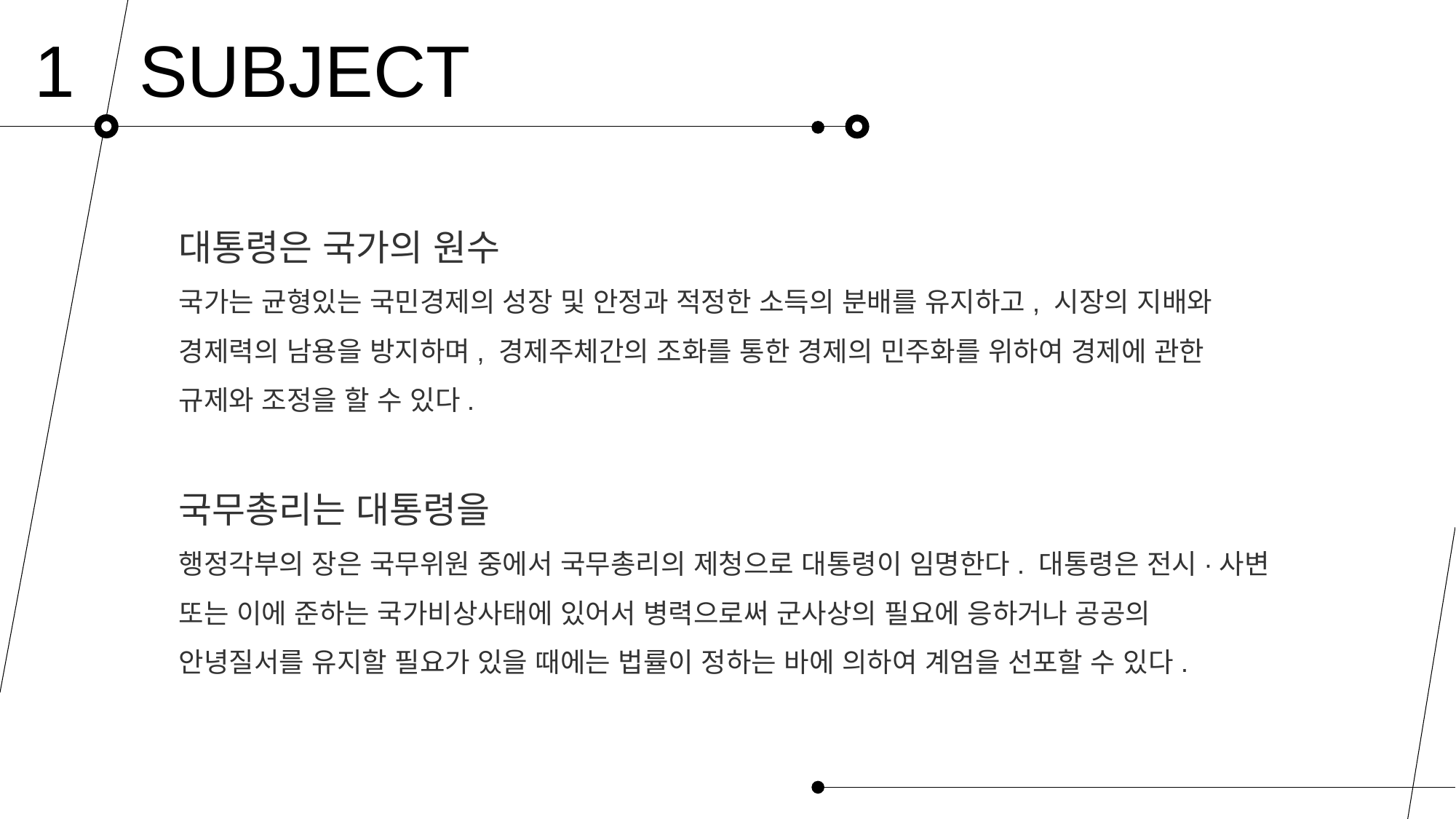

1
SUBJECT
대통령은 국가의 원수
국가는 균형있는 국민경제의 성장 및 안정과 적정한 소득의 분배를 유지하고, 시장의 지배와 경제력의 남용을 방지하며, 경제주체간의 조화를 통한 경제의 민주화를 위하여 경제에 관한 규제와 조정을 할 수 있다.

국무총리는 대통령을
행정각부의 장은 국무위원 중에서 국무총리의 제청으로 대통령이 임명한다. 대통령은 전시·사변 또는 이에 준하는 국가비상사태에 있어서 병력으로써 군사상의 필요에 응하거나 공공의 안녕질서를 유지할 필요가 있을 때에는 법률이 정하는 바에 의하여 계엄을 선포할 수 있다.